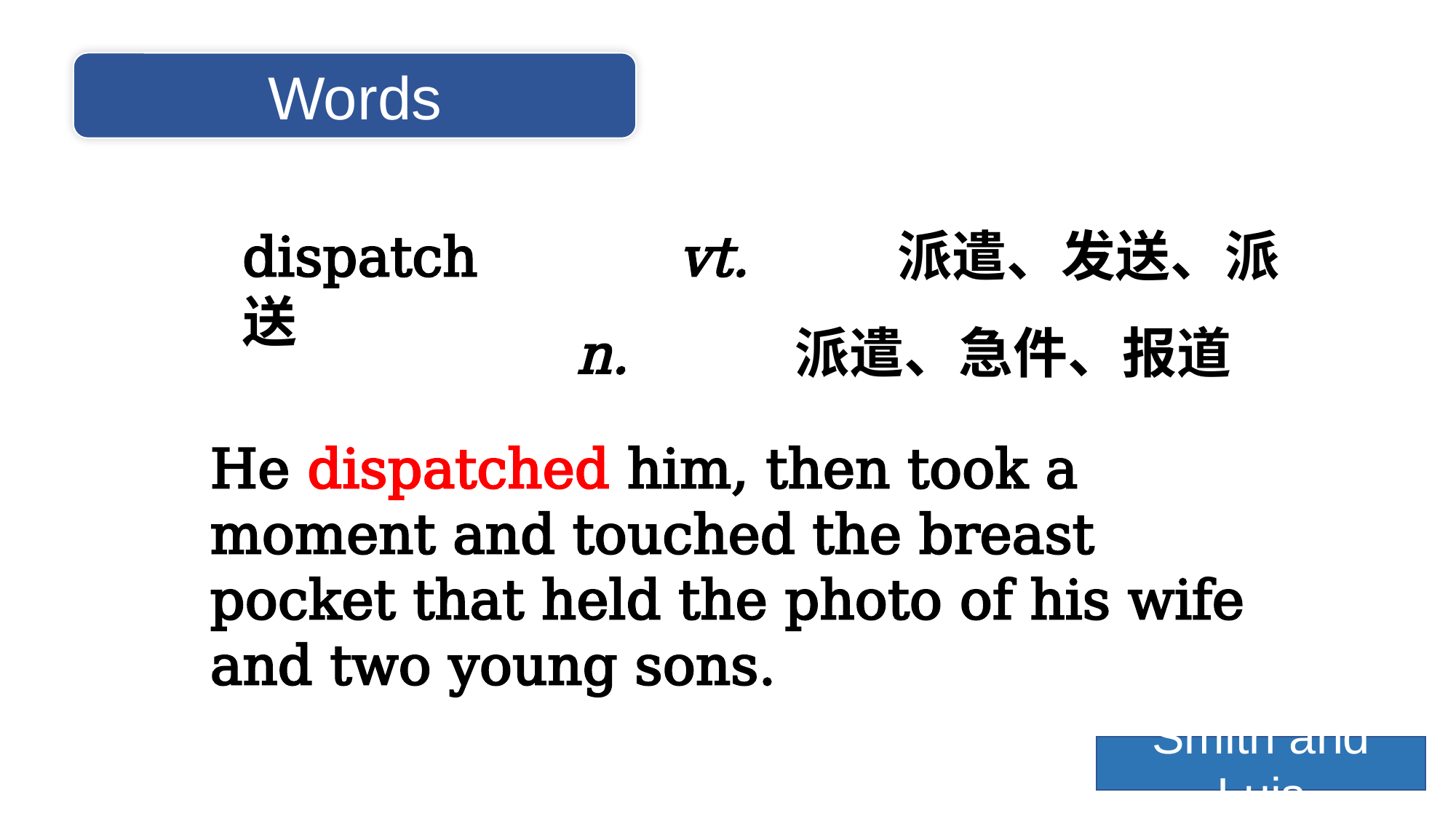

Words
dispatch		vt.		派遣、发送、派送
n.		派遣、急件、报道
He dispatched him, then took a moment and touched the breast pocket that held the photo of his wife and two young sons.
Smith and Luis